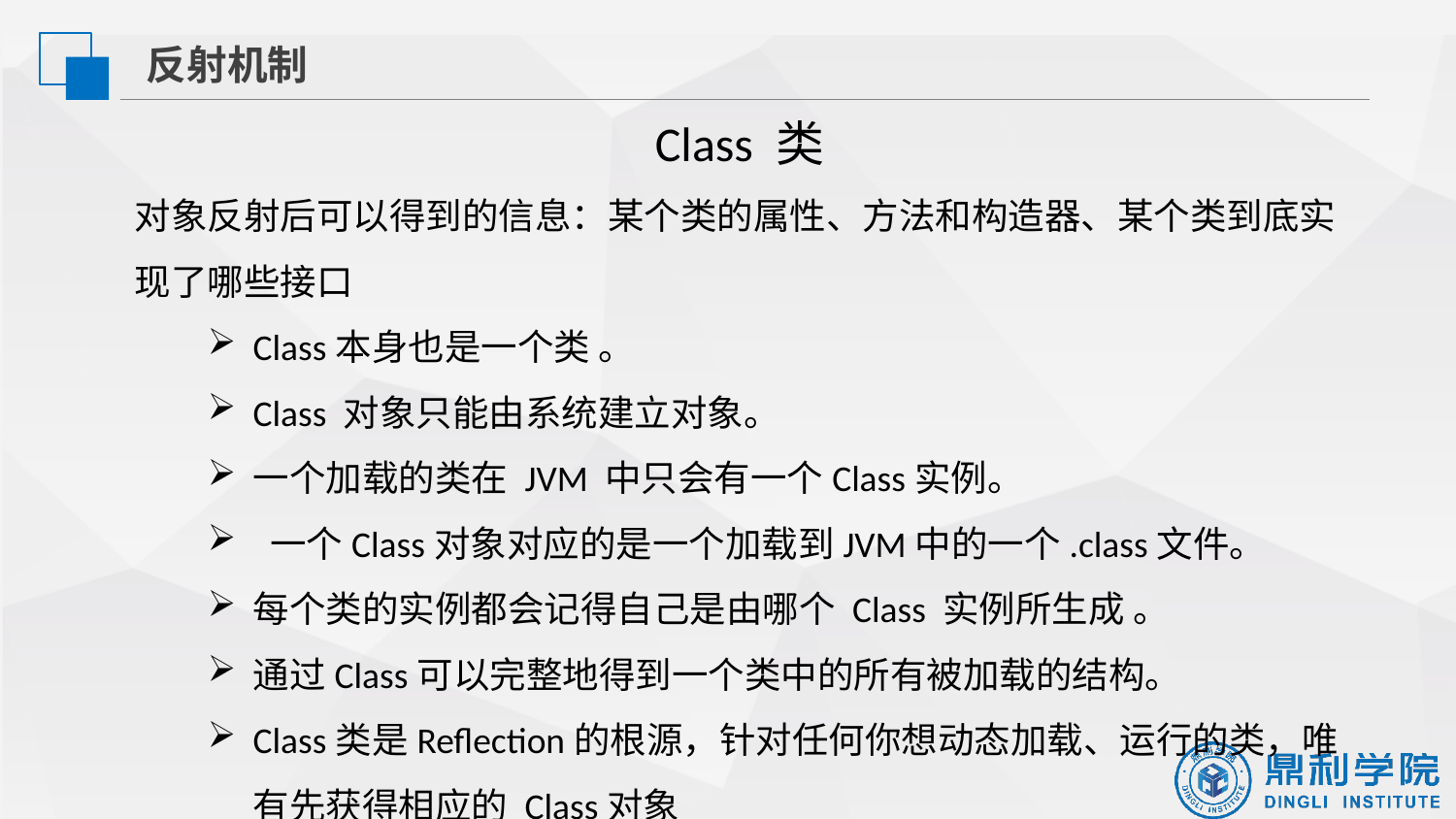

反射机制
Class 类
对象反射后可以得到的信息：某个类的属性、方法和构造器、某个类到底实现了哪些接口
Class本身也是一个类 。
Class 对象只能由系统建立对象。
一个加载的类在 JVM 中只会有一个Class实例。
 一个Class对象对应的是一个加载到JVM中的一个.class文件。
每个类的实例都会记得自己是由哪个 Class 实例所生成 。
通过Class可以完整地得到一个类中的所有被加载的结构。
Class类是Reflection的根源，针对任何你想动态加载、运行的类，唯有先获得相应的 Class对象